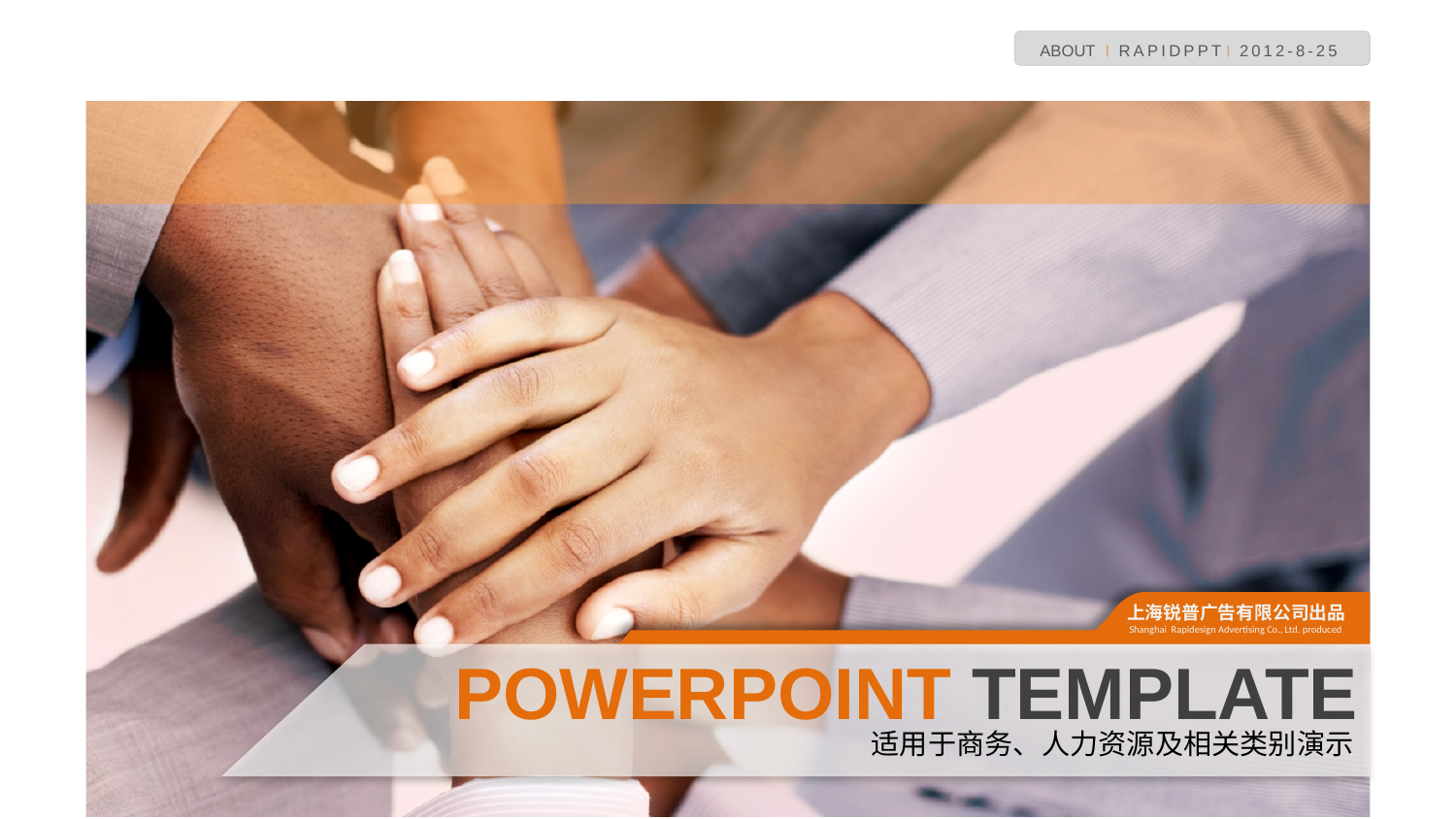

ABOUT     RAPIDPPT  2012-8-25
上海锐普广告有限公司出品
    Shanghai  Rapidesign Advertising Co., Ltd. produced
POWERPOINT TEMPLATE
适用于商务、人力资源及相关类别演示